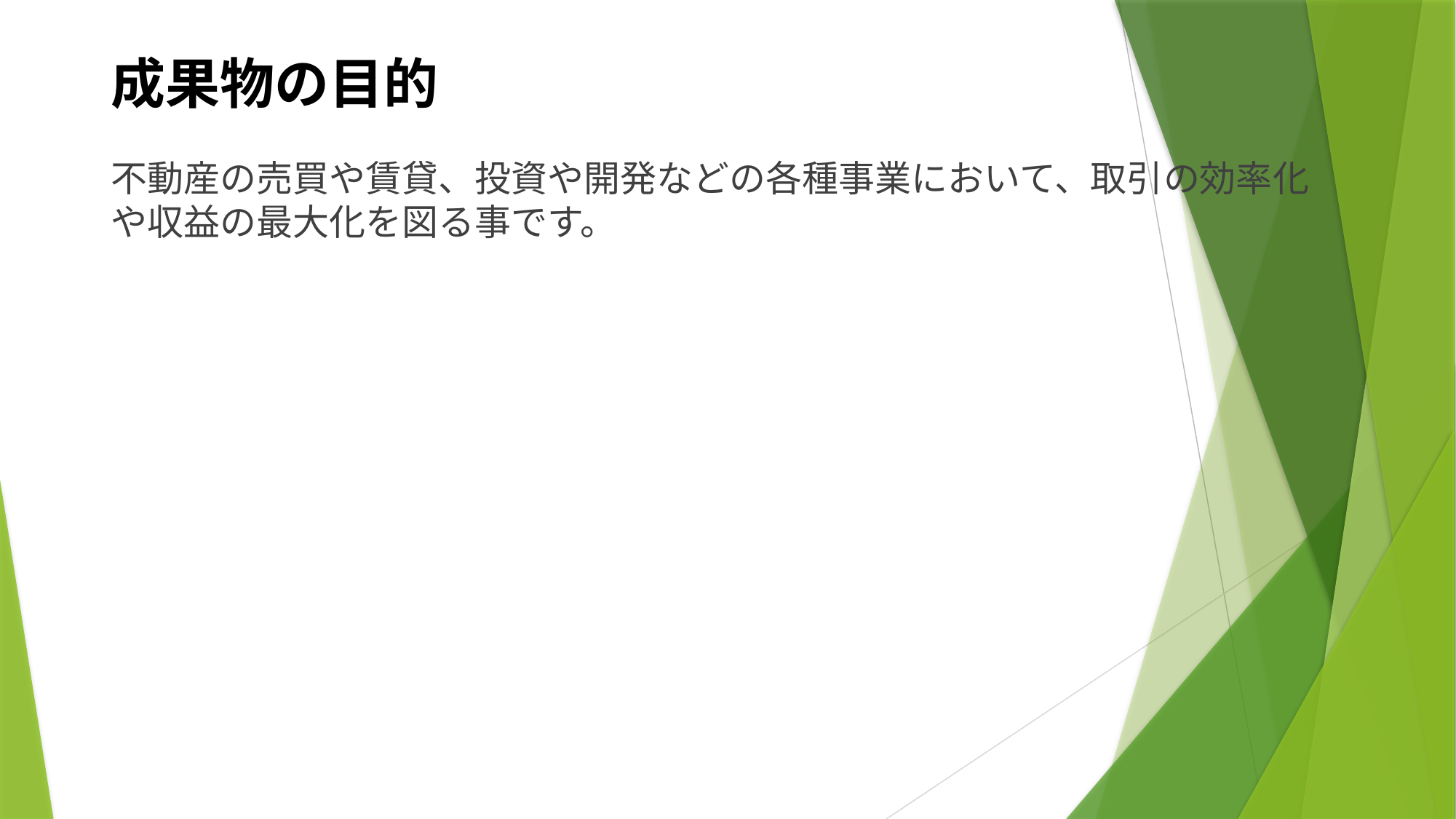

# 成果物の目的
このページには「問題・目的」を書きましょう。
以下の文言とイラストはOK
・繫忙期と閑散期の依頼件数に大きな差がある
・繫忙期に合わせて料金設定を高くして年間収支を保っている
・現場スタッフの「緊急出動」や「休日が決まらない」という
　問題が発生

黄色マーカー、太字にした理由は何ですか？
不動産の売買や賃貸、投資や開発などの各種事業において、取引の効率化や収益の最大化を図る事です。